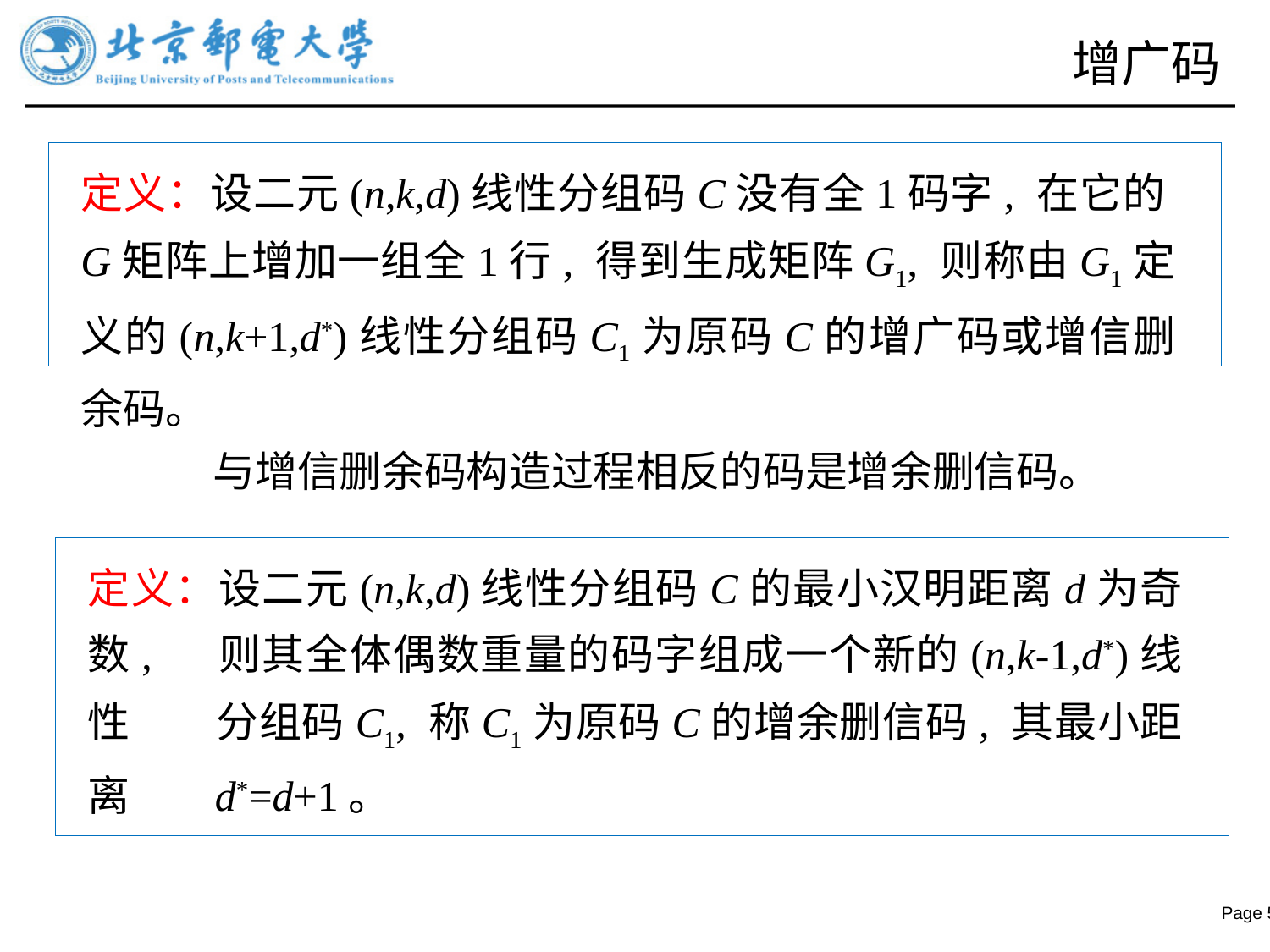

# 增广码

定义：设二元(n,k,d)线性分组码C没有全1码字, 在它的G矩阵上增加一组全1行, 得到生成矩阵G1, 则称由G1定义的(n,k+1,d*)线性分组码C1为原码C的增广码或增信删余码。
与增信删余码构造过程相反的码是增余删信码。

定义：设二元(n,k,d)线性分组码C的最小汉明距离d为奇数, 	则其全体偶数重量的码字组成一个新的(n,k-1,d*)线性	分组码C1, 称C1为原码C的增余删信码, 其最小距离	d*=d+1。